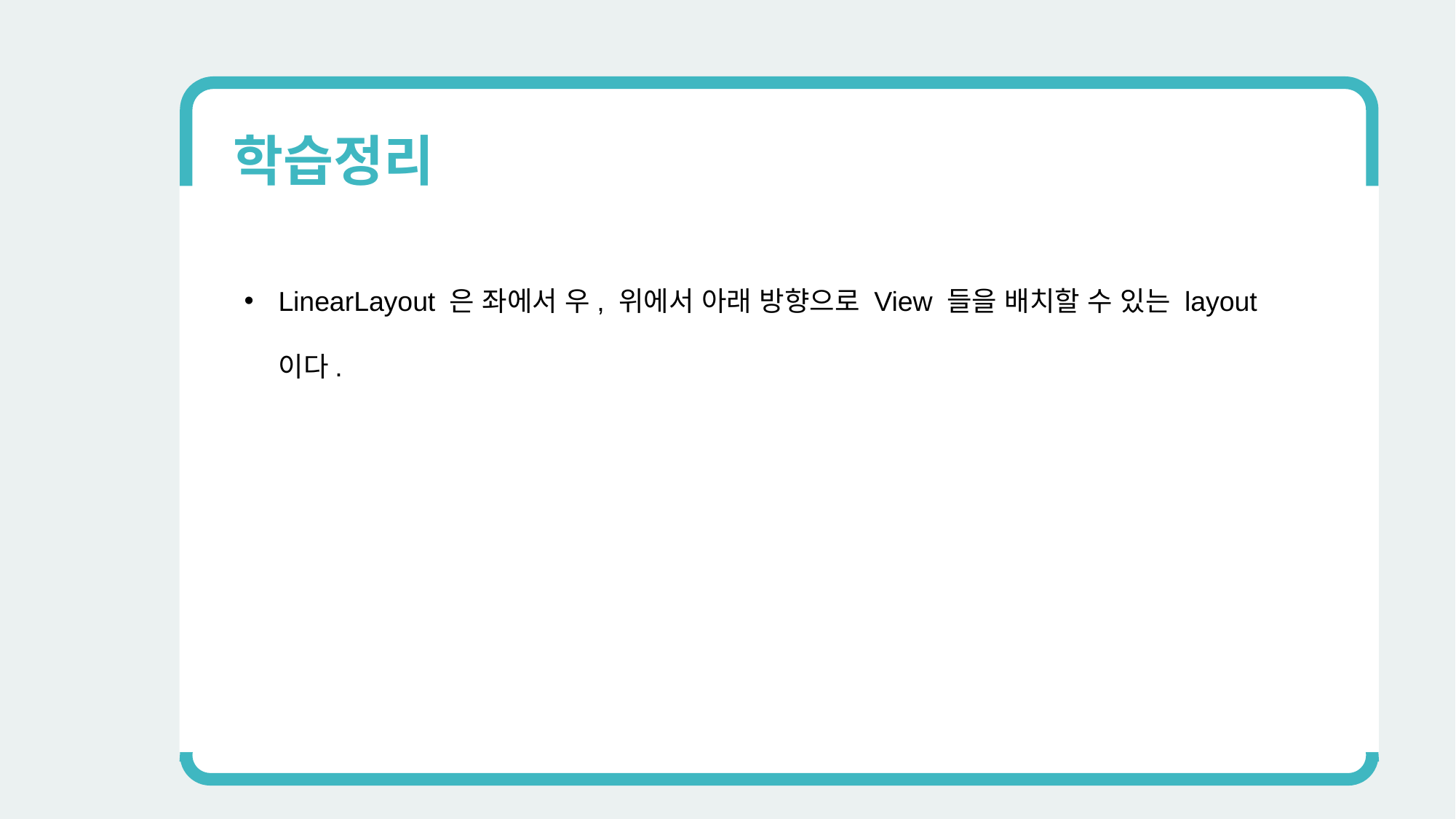

학습정리

LinearLayout 은 좌에서 우, 위에서 아래 방향으로 View 들을 배치할 수 있는 layout 이다.